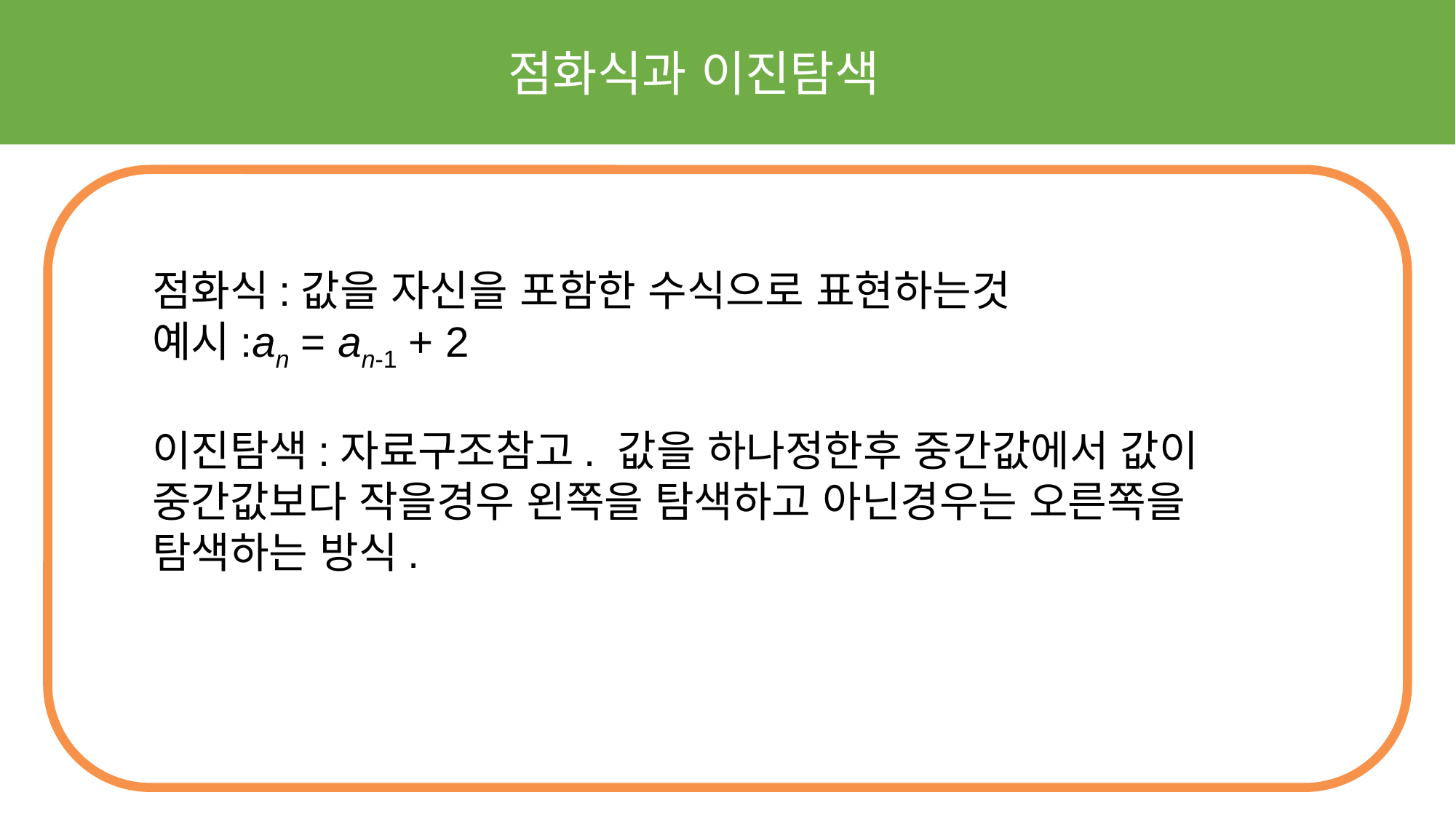

점화식과 이진탐색

점화식:값을 자신을 포함한 수식으로 표현하는것
예시:an = an-1 + 2

이진탐색:자료구조참고. 값을 하나정한후 중간값에서 값이 중간값보다 작을경우 왼쪽을 탐색하고 아닌경우는 오른쪽을 탐색하는 방식.